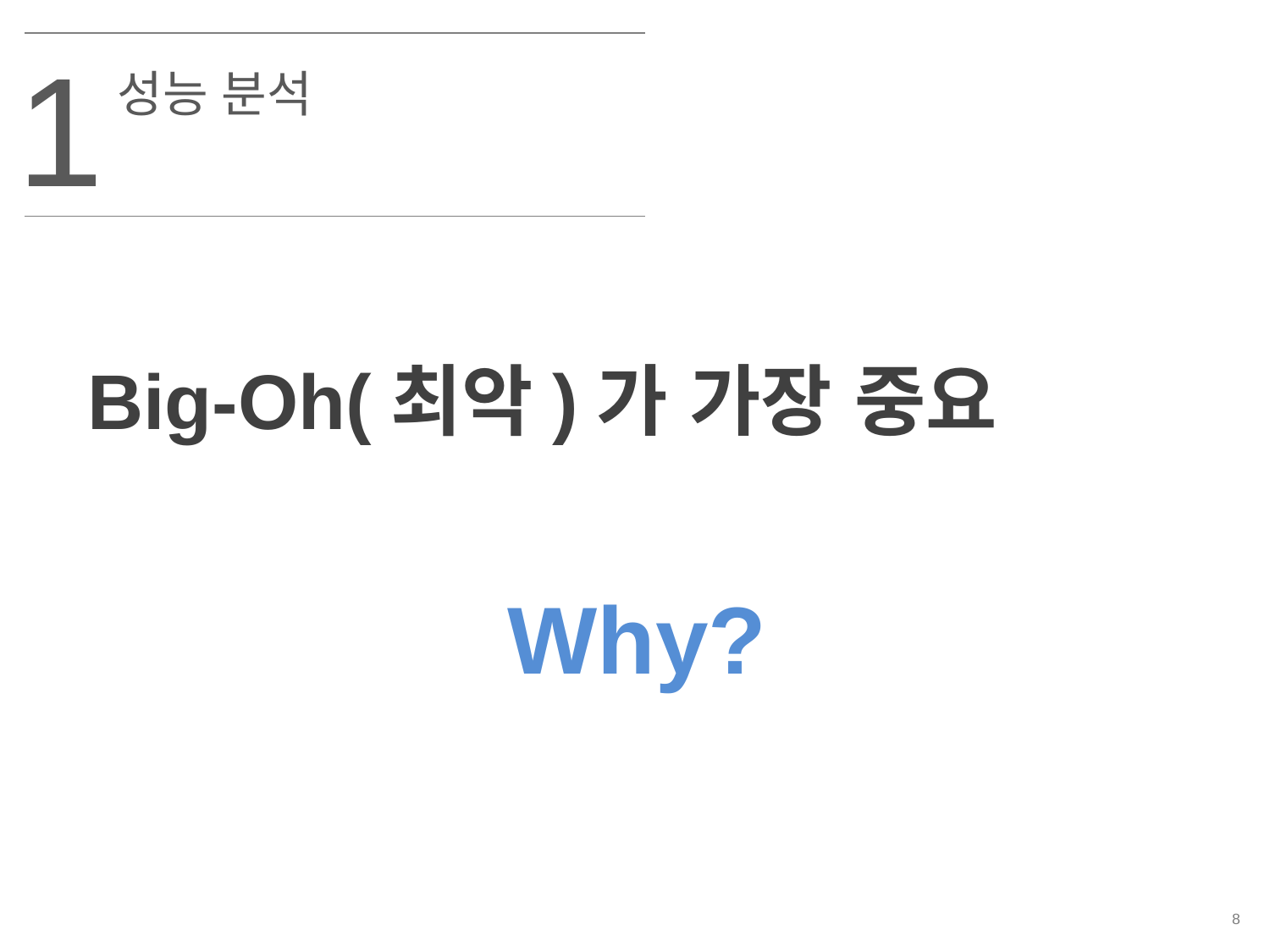

1
성능 분석
Big-Oh(최악)가 가장 중요
Why?